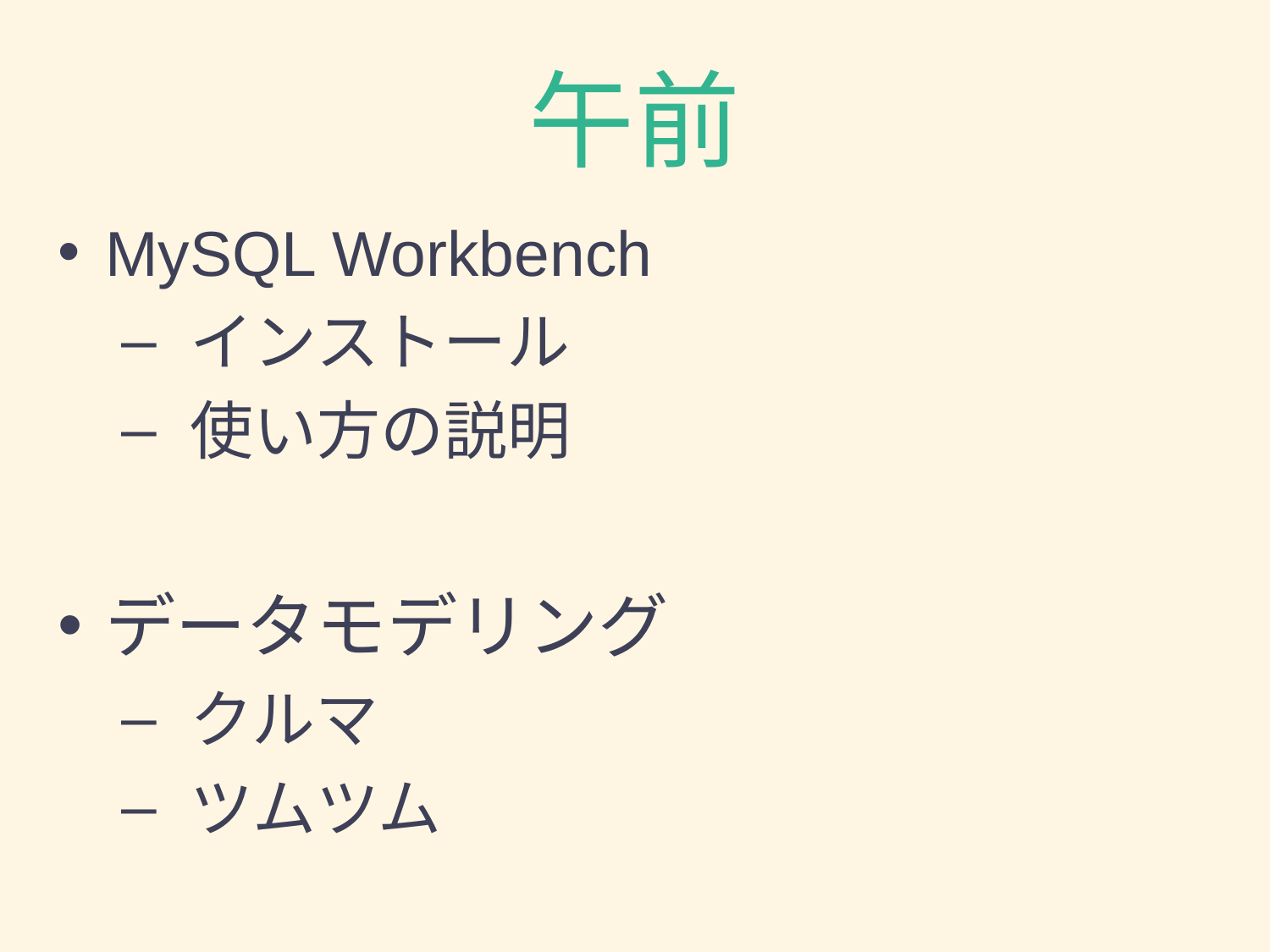

# 午前
MySQL Workbench
 インストール
 使い方の説明

データモデリング
 クルマ
 ツムツム